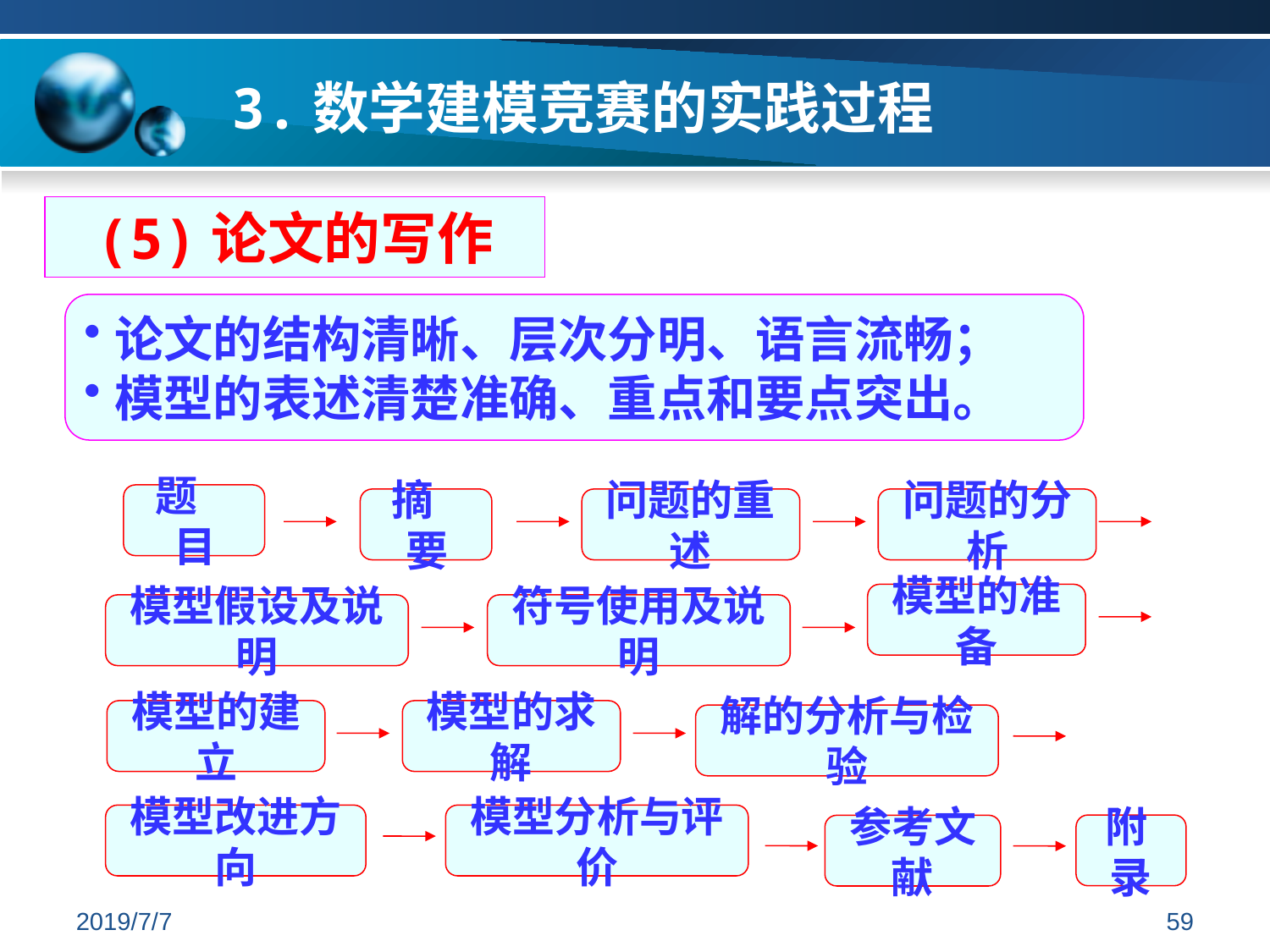

3.数学建模竞赛的实践过程
(5)论文的写作
论文的结构清晰、层次分明、语言流畅；
模型的表述清楚准确、重点和要点突出。
题     目
摘    要
问题的重述
问题的分析

模型的准备
模型假设及说明
符号使用及说明

模型的建立
模型的求解
解的分析与检验

模型改进方向
模型分析与评价
附  录
参考文献

2019/7/7
59